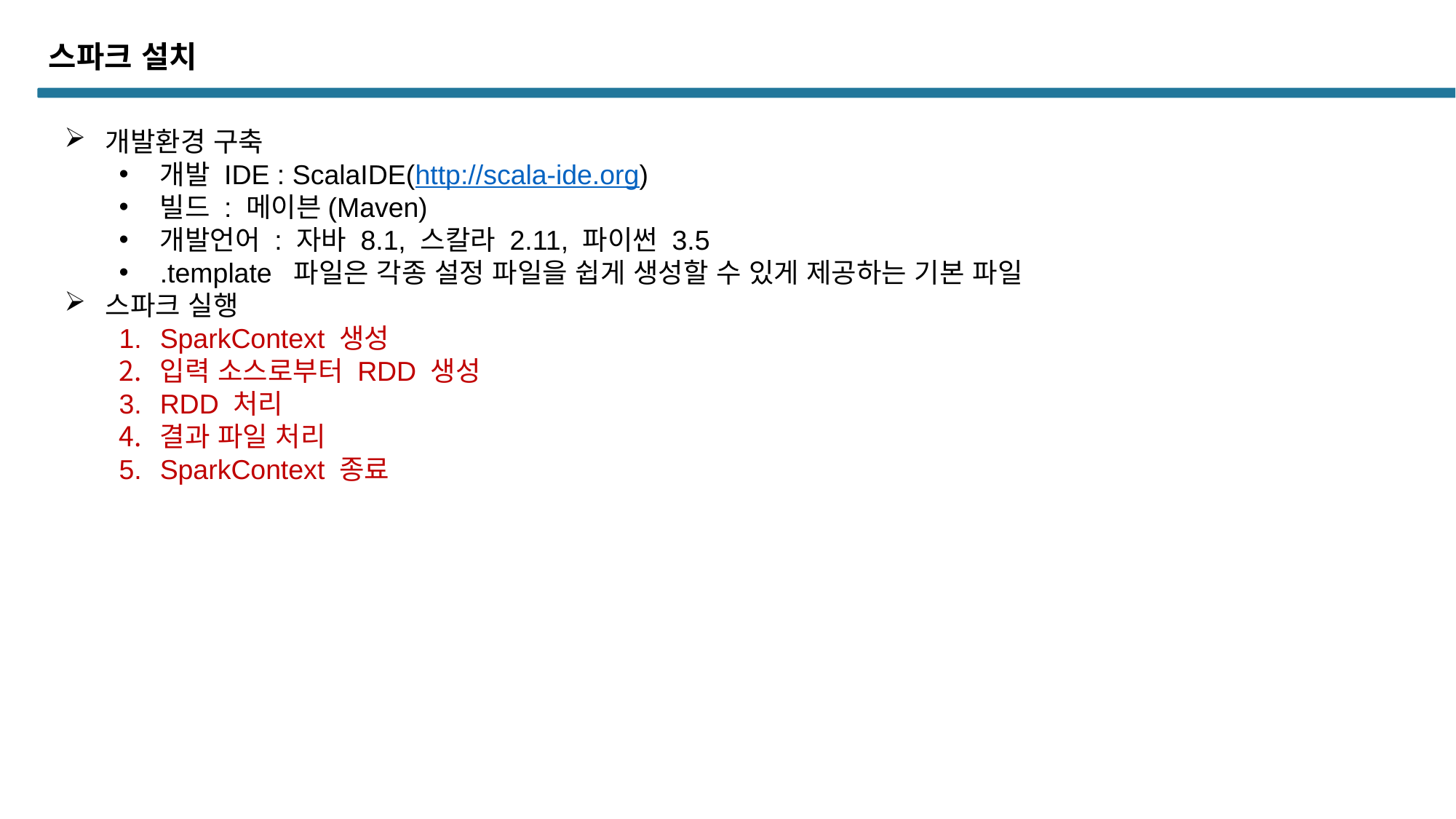

스파크 설치
개발환경 구축
개발 IDE : ScalaIDE(http://scala-ide.org)
빌드 : 메이븐(Maven)
개발언어 : 자바 8.1, 스칼라 2.11, 파이썬 3.5
.template  파일은 각종 설정 파일을 쉽게 생성할 수 있게 제공하는 기본 파일
스파크 실행
SparkContext 생성
입력 소스로부터 RDD 생성
RDD 처리
결과 파일 처리
SparkContext 종료